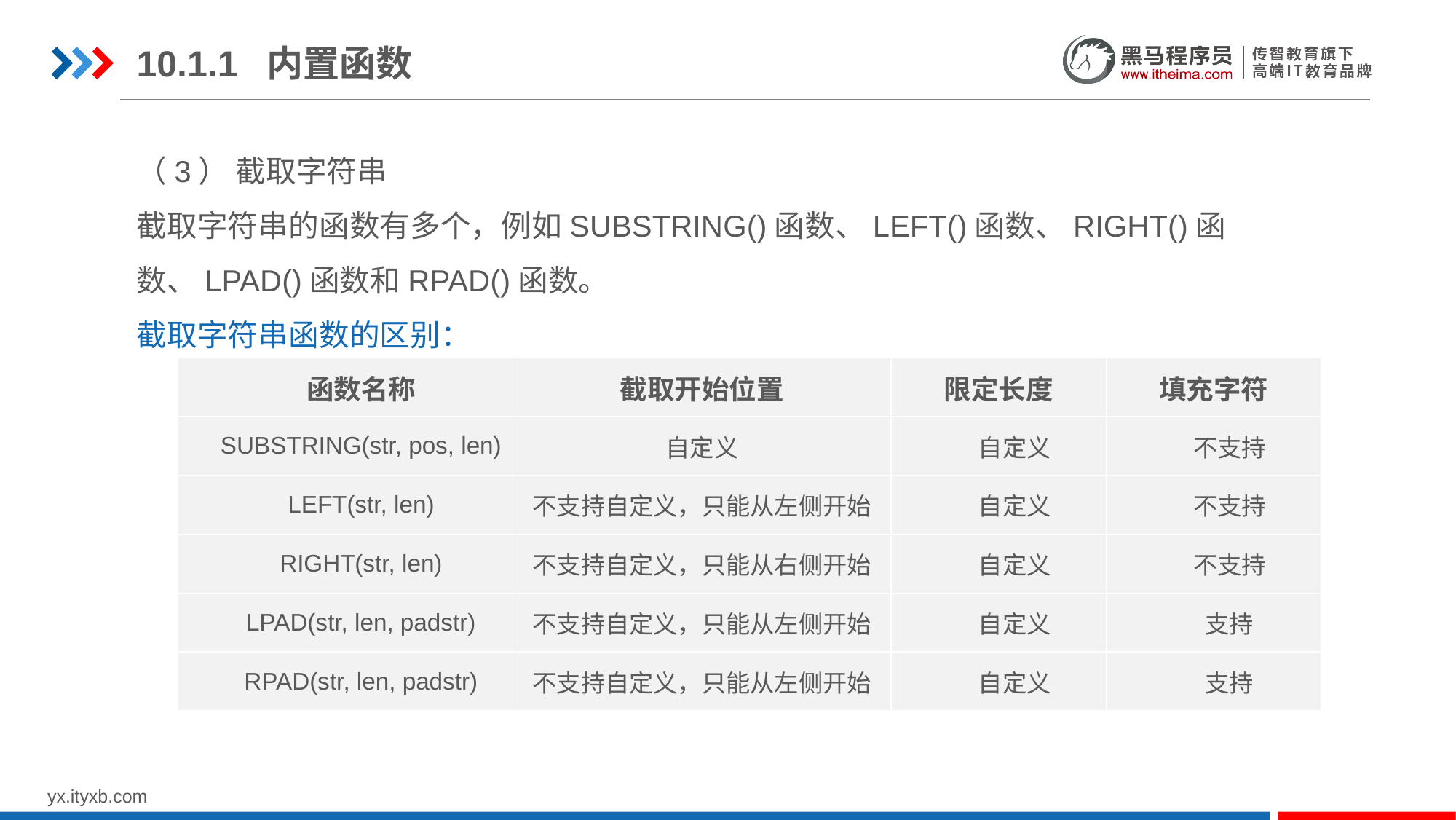

10.1.1  内置函数
（3） 截取字符串
截取字符串的函数有多个，例如SUBSTRING()函数、LEFT()函数、RIGHT()函数、LPAD()函数和RPAD()函数。
截取字符串函数的区别：
| 函数名称 | 截取开始位置 | 限定长度 | 填充字符 |
| --- | --- | --- | --- |
| SUBSTRING(str, pos, len) | 自定义 | 自定义 | 不支持 |
| LEFT(str, len) | 不支持自定义，只能从左侧开始 | 自定义 | 不支持 |
| RIGHT(str, len) | 不支持自定义，只能从右侧开始 | 自定义 | 不支持 |
| LPAD(str, len, padstr) | 不支持自定义，只能从左侧开始 | 自定义 | 支持 |
| RPAD(str, len, padstr) | 不支持自定义，只能从左侧开始 | 自定义 | 支持 |